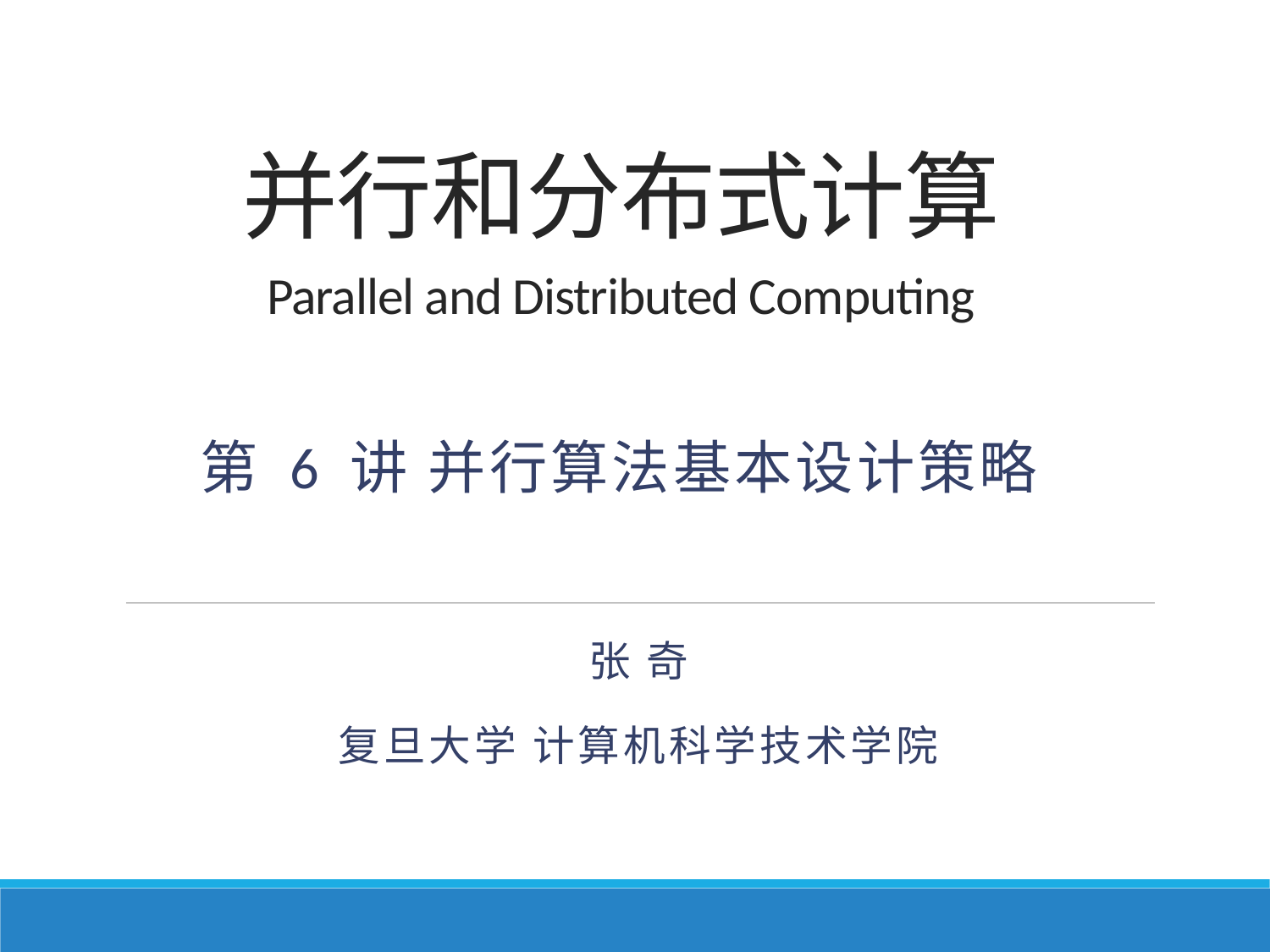

# 并行和分布式计算 Parallel and Distributed Computing 第 6 讲 并行算法基本设计策略
张 奇
复旦大学 计算机科学技术学院

1